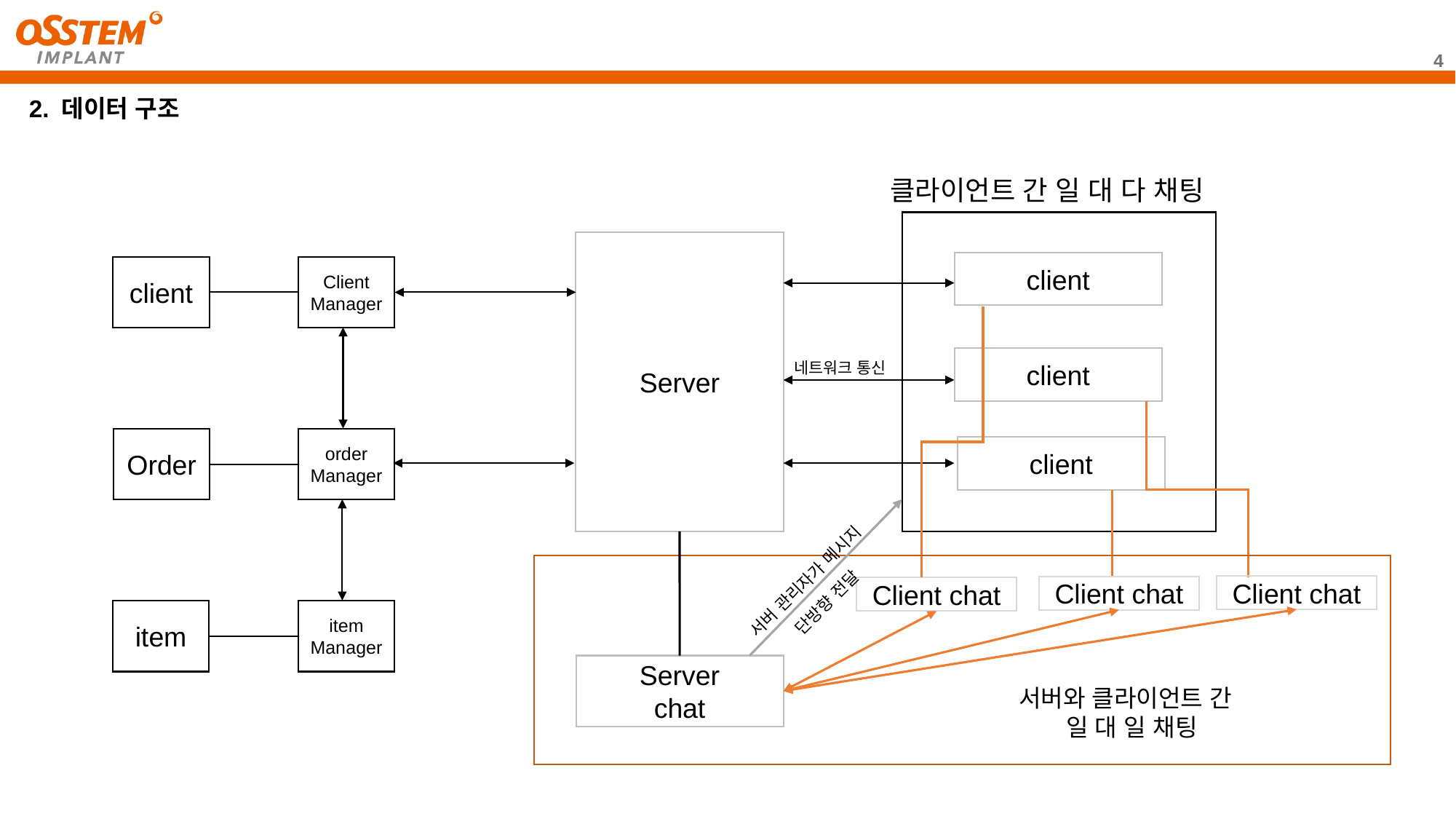

4
2. 데이터 구조
클라이언트 간 일 대 다 채팅

Server
client
client
Client
Manager
client
네트워크 통신
Order
order
Manager
client
서버 관리자가 메시지 단방향 전달

Client chat
Client chat
Client chat
item
item
Manager
Server
chat
서버와 클라이언트 간
 일 대 일 채팅